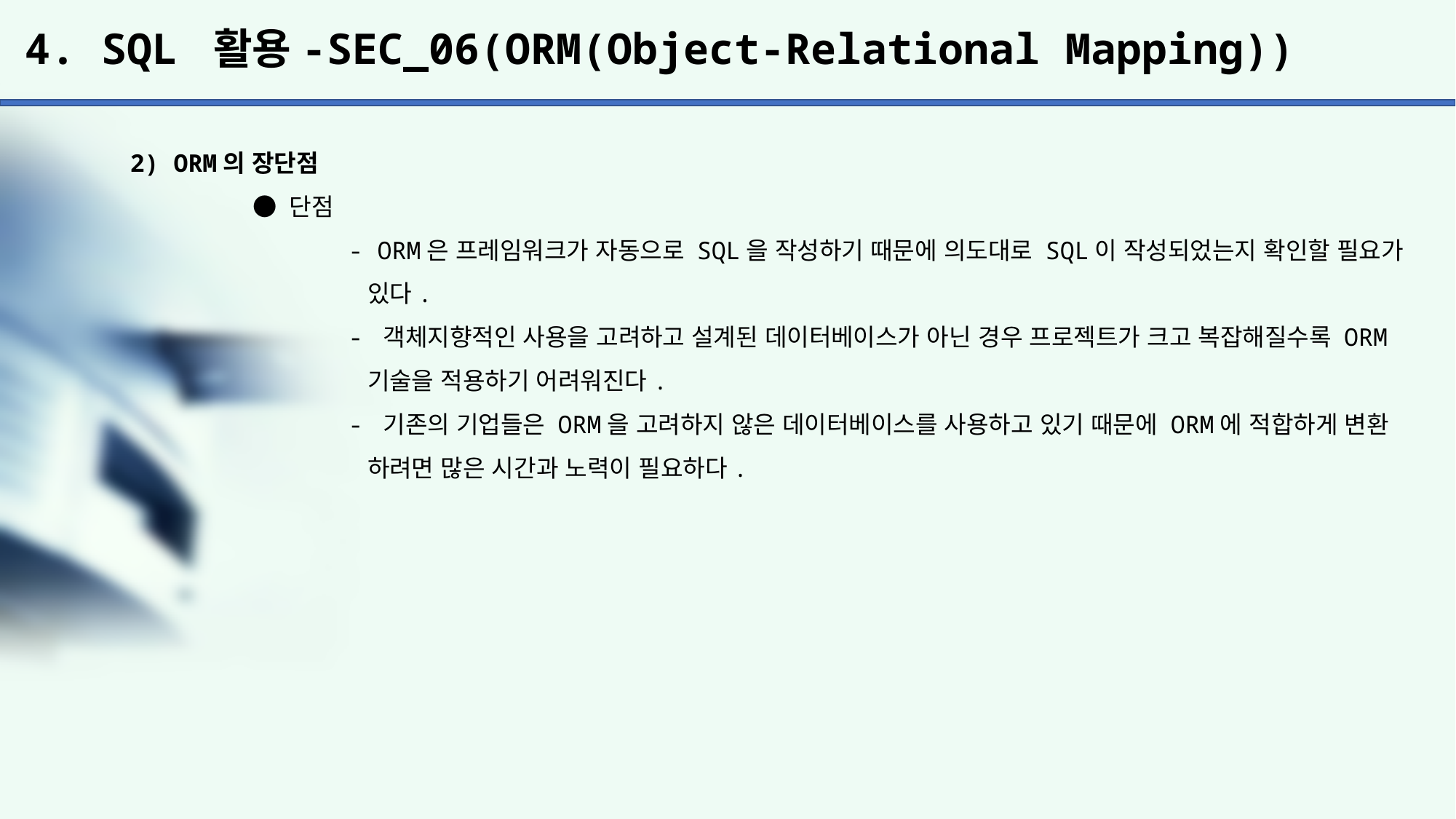

# 4. SQL 활용-SEC_06(ORM(Object-Relational Mapping))
2) ORM의 장단점
	  ● 단점
		- ORM은 프레임워크가 자동으로 SQL을 작성하기 때문에 의도대로 SQL이 작성되었는지 확인할 필요가
		  있다.
		- 객체지향적인 사용을 고려하고 설계된 데이터베이스가 아닌 경우 프로젝트가 크고 복잡해질수록 ORM
		  기술을 적용하기 어려워진다.
		- 기존의 기업들은 ORM을 고려하지 않은 데이터베이스를 사용하고 있기 때문에 ORM에 적합하게 변환
		  하려면 많은 시간과 노력이 필요하다.